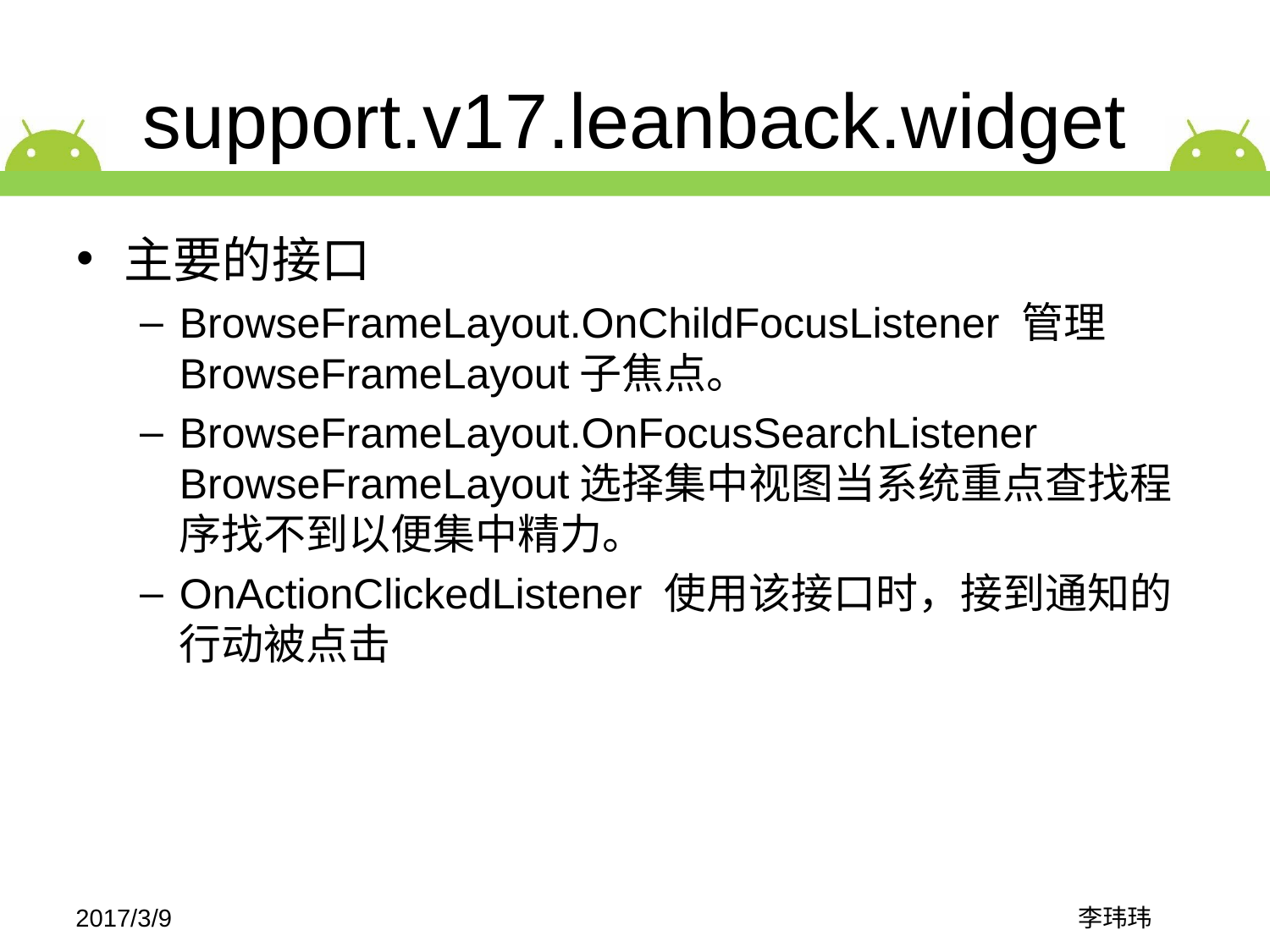

# support.v17.leanback.widget
主要的接口
BrowseFrameLayout.OnChildFocusListener 管理BrowseFrameLayout子焦点。
BrowseFrameLayout.OnFocusSearchListener BrowseFrameLayout选择集中视图当系统重点查找程序找不到以便集中精力。
OnActionClickedListener 使用该接口时，接到通知的行动被点击